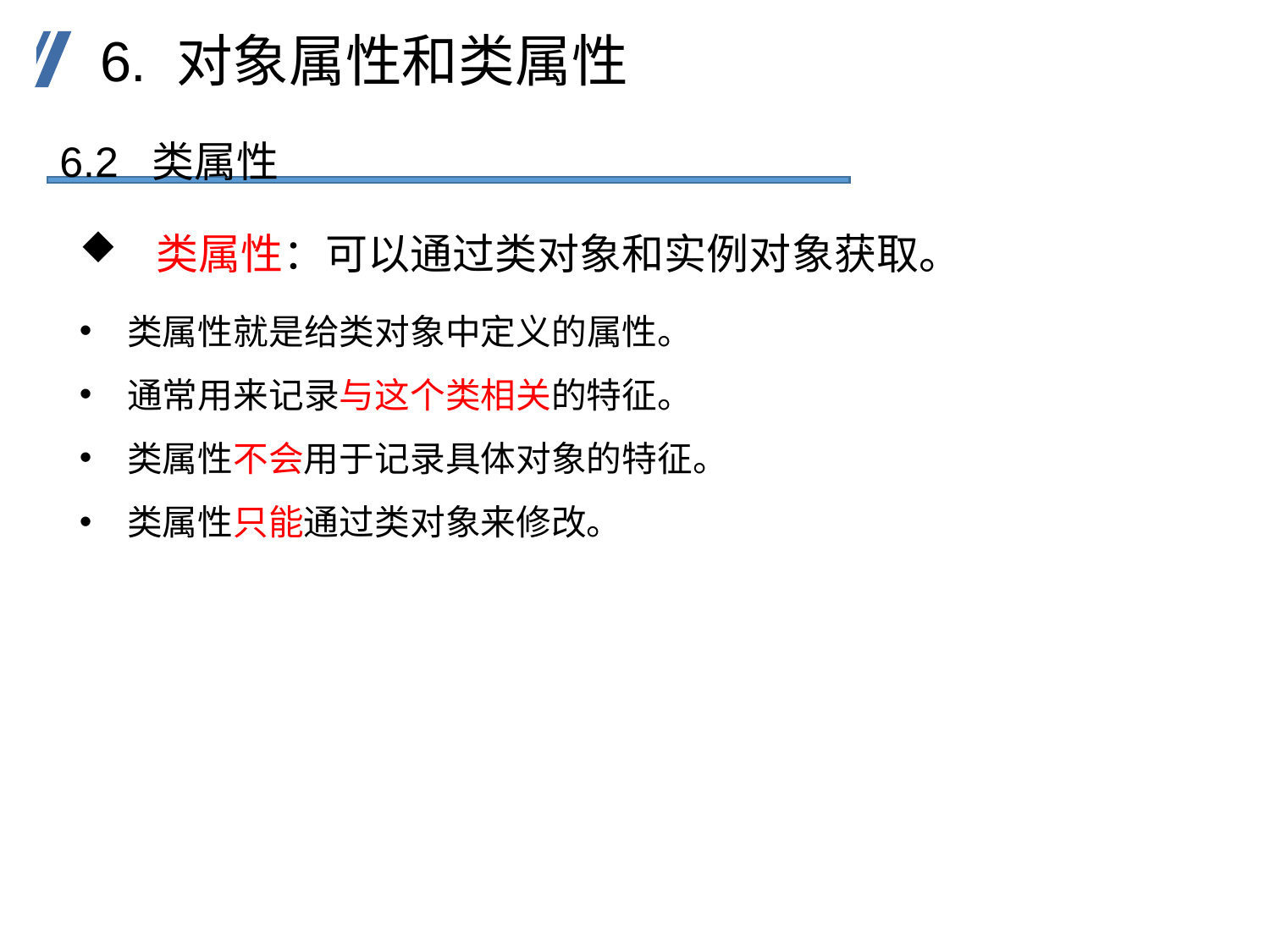

6. 对象属性和类属性
6.2  类属性

  类属性：可以通过类对象和实例对象获取。
类属性就是给类对象中定义的属性。
通常用来记录与这个类相关的特征。
类属性不会用于记录具体对象的特征。
类属性只能通过类对象来修改。